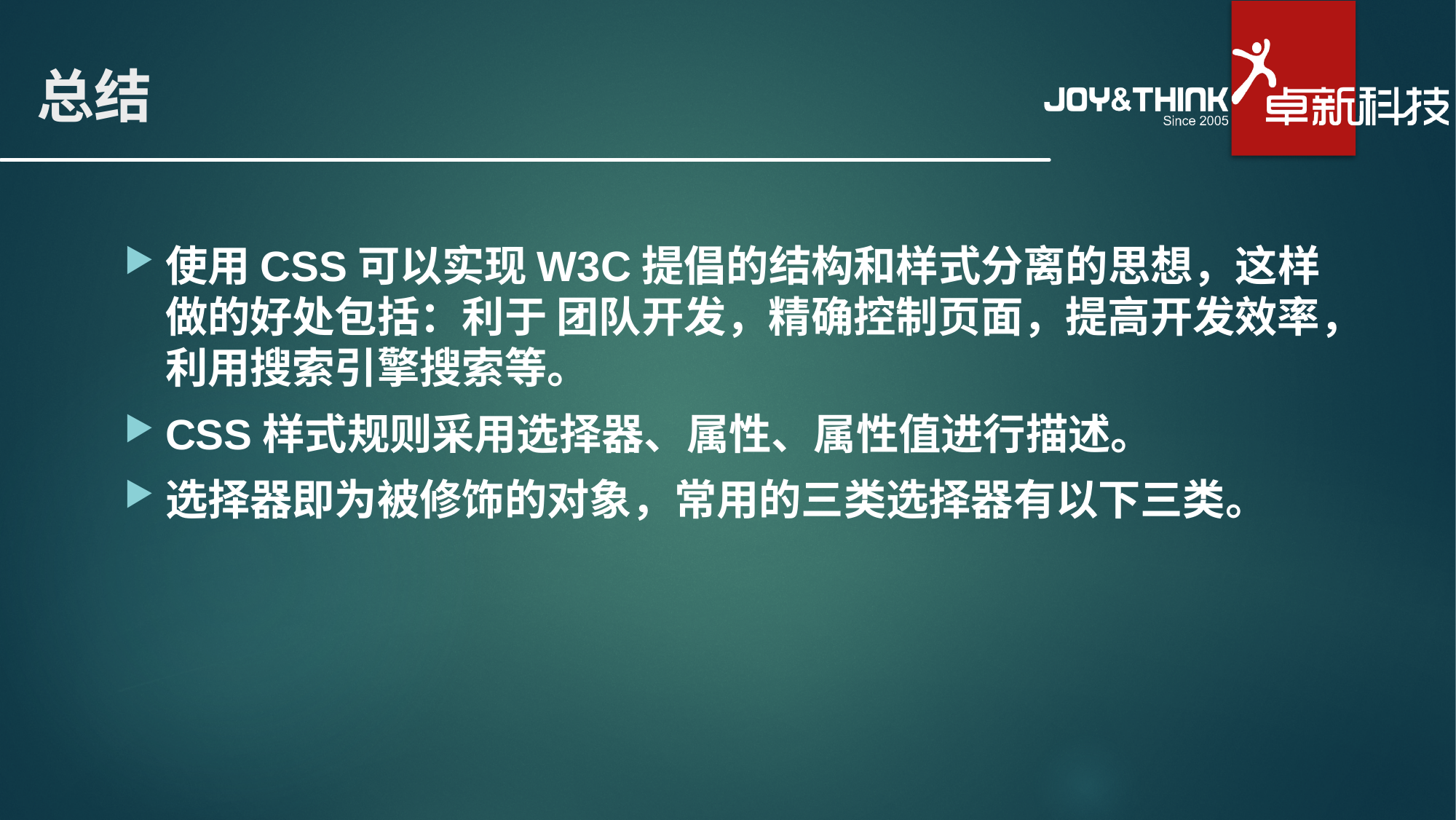

# 总结
使用CSS可以实现W3C提倡的结构和样式分离的思想，这样做的好处包括：利于 团队开发，精确控制页面，提高开发效率，利用搜索引擎搜索等。
CSS样式规则采用选择器、属性、属性值进行描述。
选择器即为被修饰的对象，常用的三类选择器有以下三类。